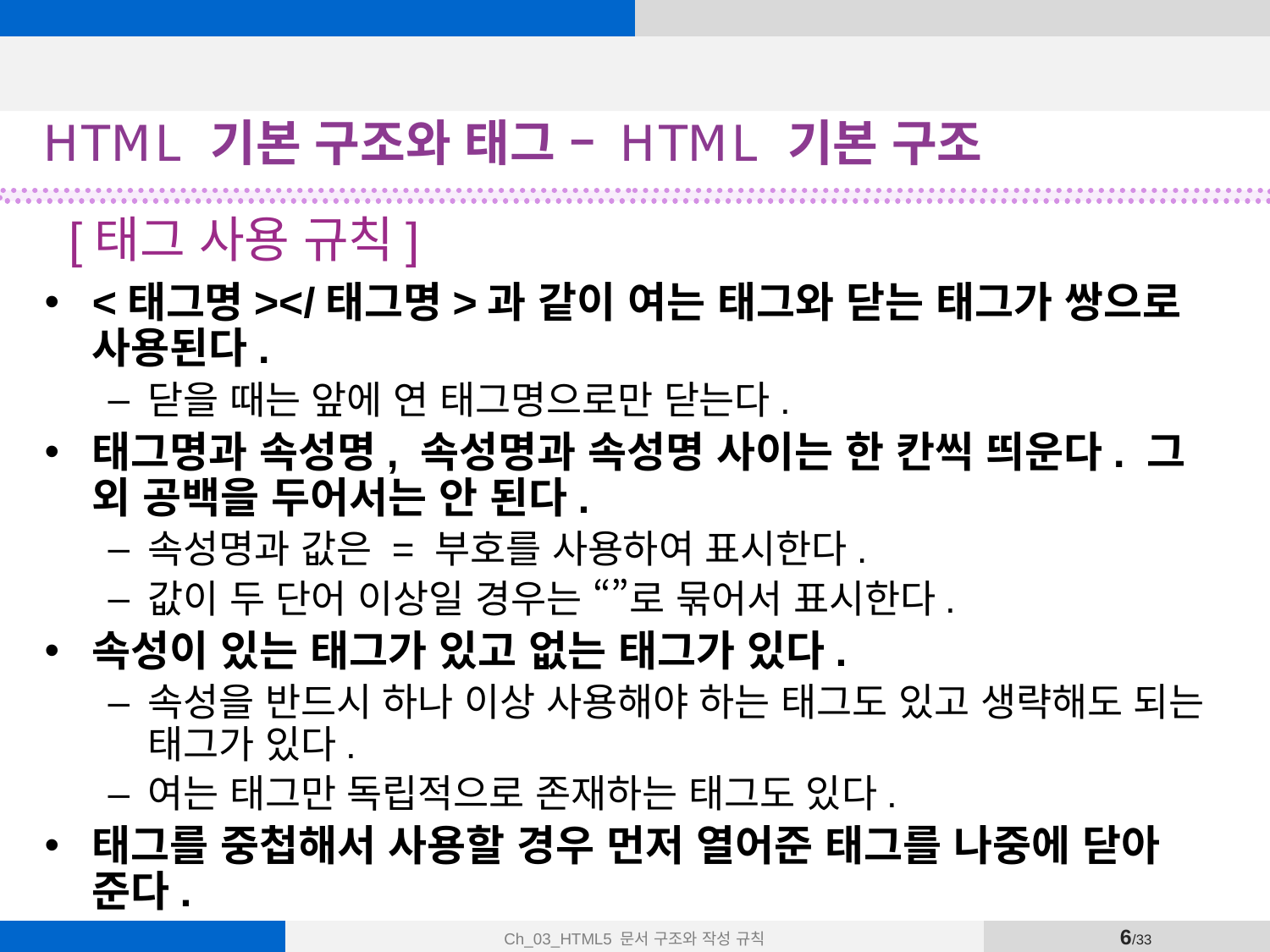

HTML 기본 구조와 태그 – HTML 기본 구조

[태그 사용 규칙]
<태그명></태그명>과 같이 여는 태그와 닫는 태그가 쌍으로 사용된다.
닫을 때는 앞에 연 태그명으로만 닫는다.
태그명과 속성명, 속성명과 속성명 사이는 한 칸씩 띄운다. 그 외 공백을 두어서는 안 된다.
속성명과 값은 = 부호를 사용하여 표시한다.
값이 두 단어 이상일 경우는 “”로 묶어서 표시한다.
속성이 있는 태그가 있고 없는 태그가 있다.
속성을 반드시 하나 이상 사용해야 하는 태그도 있고 생략해도 되는 태그가 있다.
여는 태그만 독립적으로 존재하는 태그도 있다.
태그를 중첩해서 사용할 경우 먼저 열어준 태그를 나중에 닫아 준다.